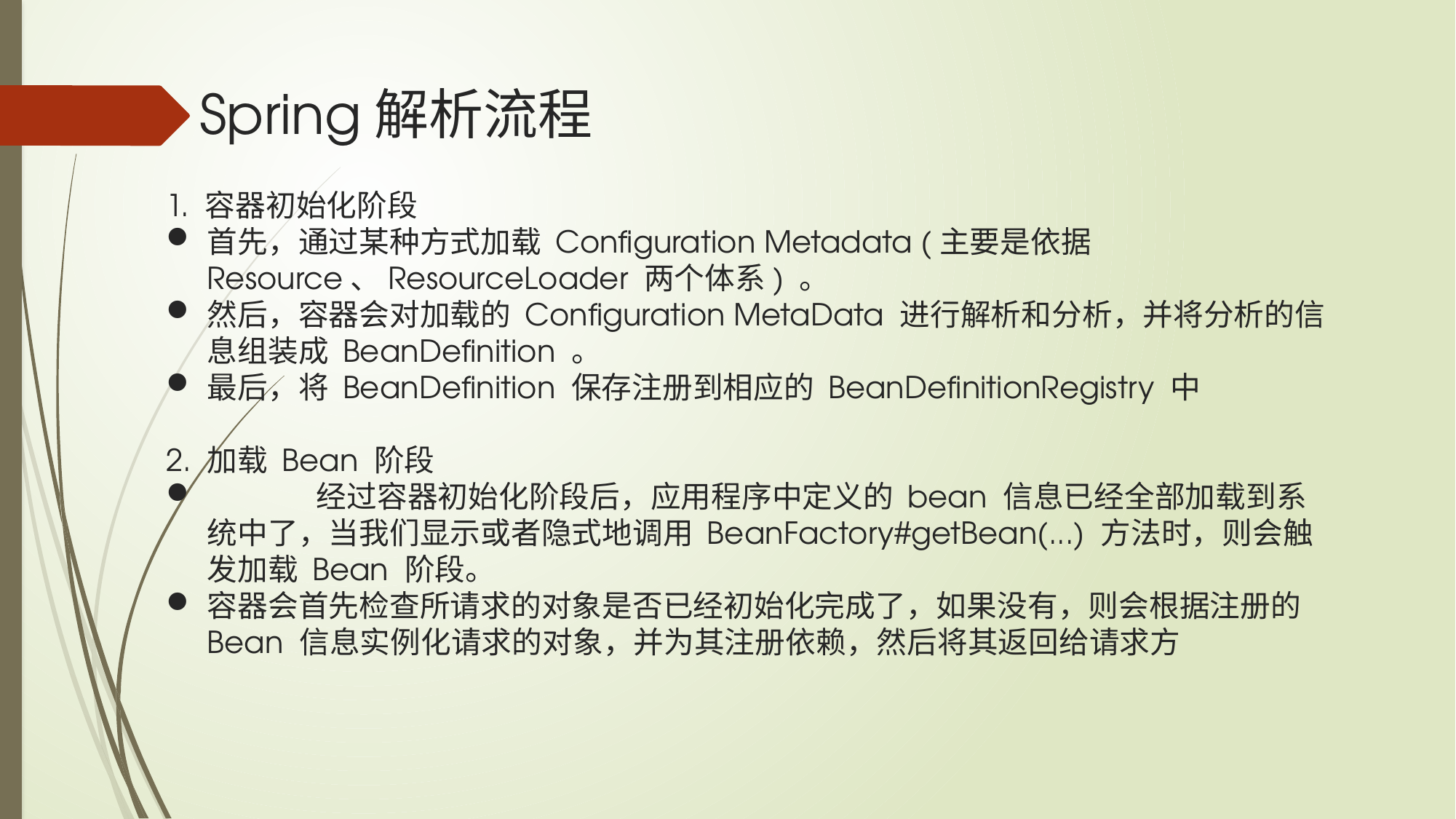

Spring解析流程
1. 容器初始化阶段
首先，通过某种方式加载 Configuration Metadata (主要是依据 Resource、ResourceLoader 两个体系) 。
然后，容器会对加载的 Configuration MetaData 进行解析和分析，并将分析的信息组装成 BeanDefinition 。
最后，将 BeanDefinition 保存注册到相应的 BeanDefinitionRegistry 中

2. 加载 Bean 阶段
	经过容器初始化阶段后，应用程序中定义的 bean 信息已经全部加载到系统中了，当我们显示或者隐式地调用 BeanFactory#getBean(...) 方法时，则会触发加载 Bean 阶段。
容器会首先检查所请求的对象是否已经初始化完成了，如果没有，则会根据注册的 Bean 信息实例化请求的对象，并为其注册依赖，然后将其返回给请求方